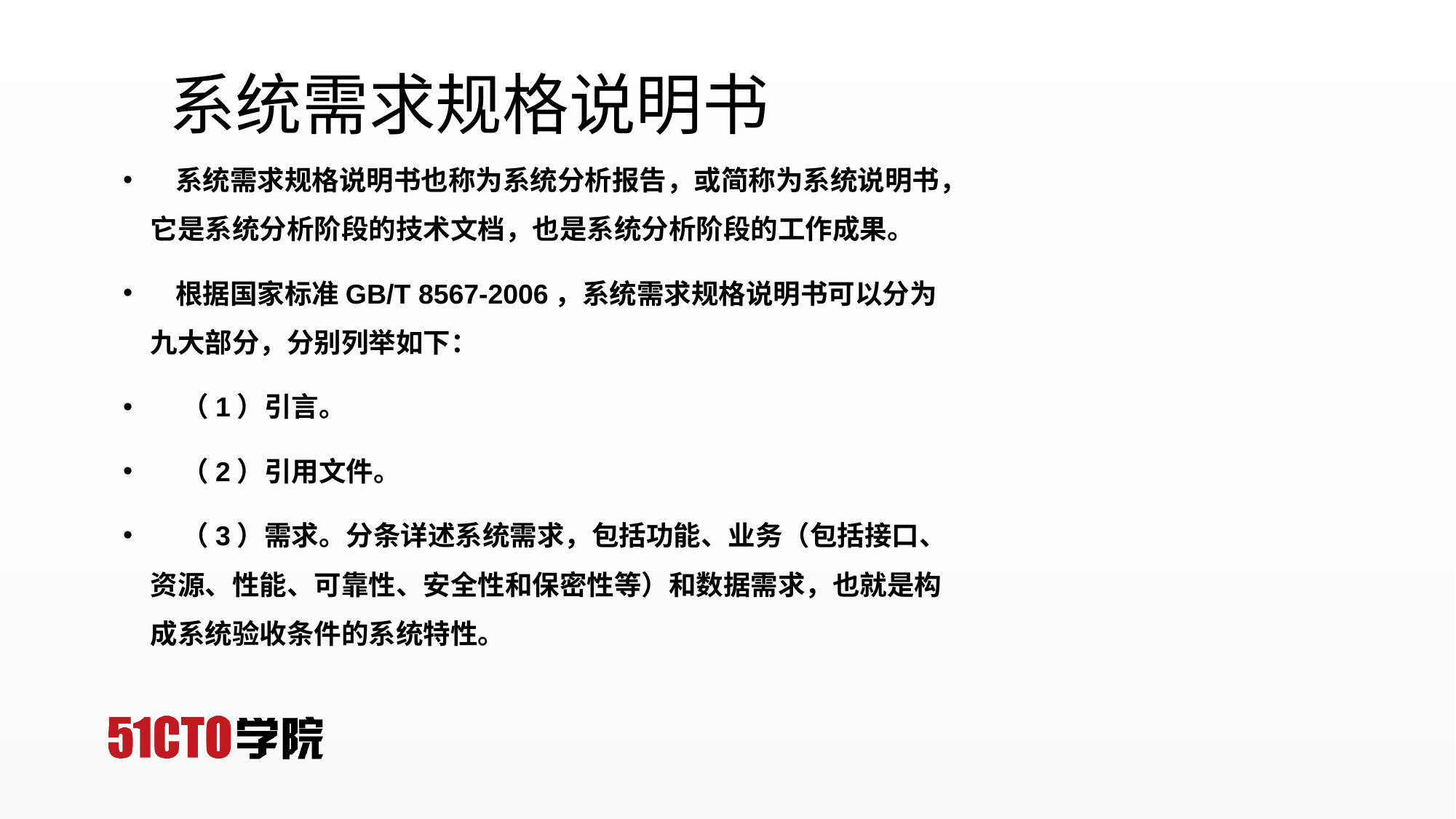

# 系统需求规格说明书
   系统需求规格说明书也称为系统分析报告，或简称为系统说明书，它是系统分析阶段的技术文档，也是系统分析阶段的工作成果。
   根据国家标准GB/T 8567-2006，系统需求规格说明书可以分为九大部分，分别列举如下：
    （1）引言。
    （2）引用文件。
    （3）需求。分条详述系统需求，包括功能、业务（包括接口、资源、性能、可靠性、安全性和保密性等）和数据需求，也就是构成系统验收条件的系统特性。